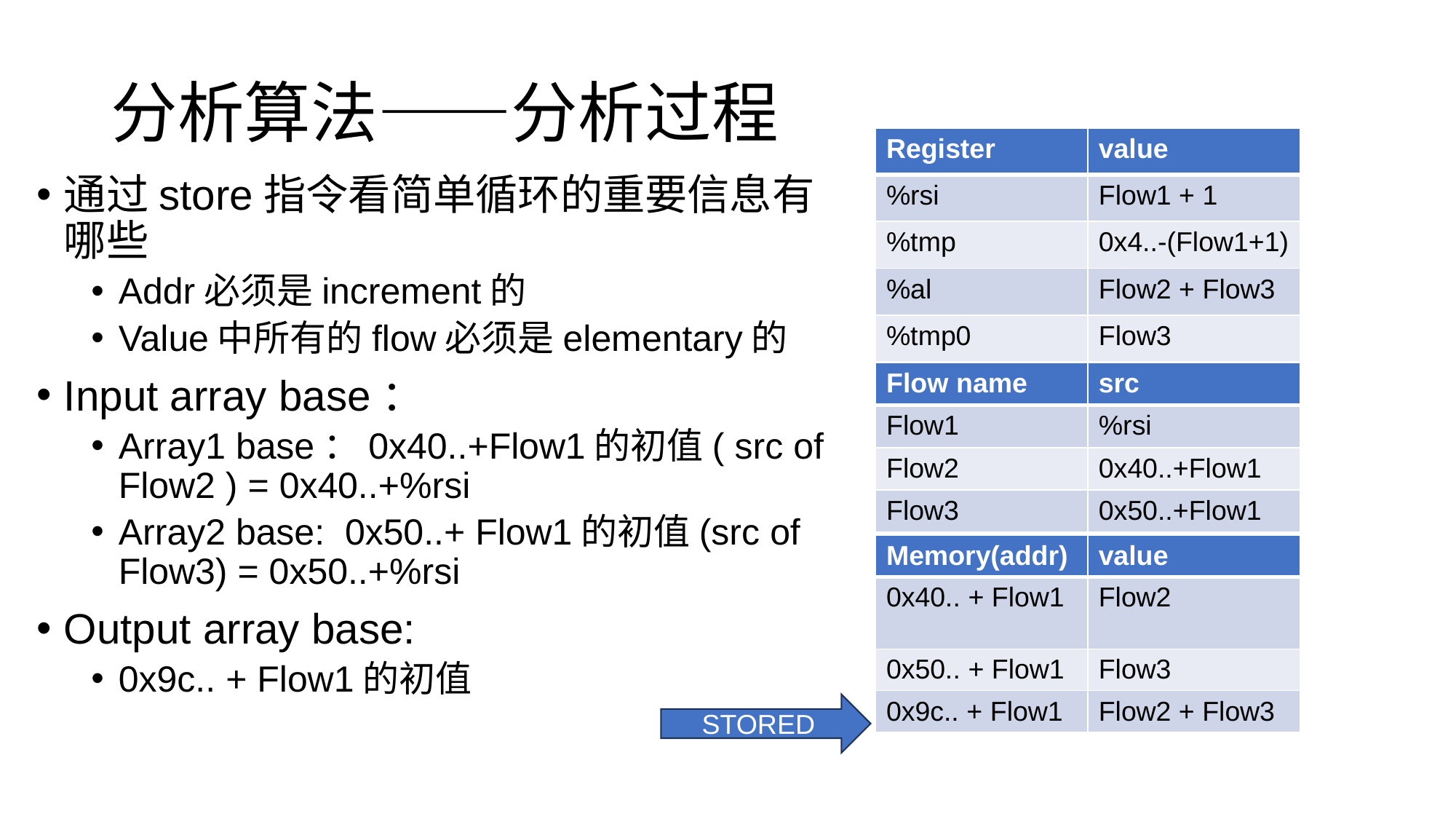

# 分析算法——分析过程
| Register | value |
| --- | --- |
| %rsi | Flow1 + 1 |
| %tmp | 0x4..-(Flow1+1) |
| %al | Flow2 + Flow3 |
| %tmp0 | Flow3 |
通过store指令看简单循环的重要信息有哪些
Addr必须是increment的
Value中所有的flow必须是elementary的
Input array base：
Array1 base：0x40..+Flow1的初值( src of Flow2 ) = 0x40..+%rsi
Array2 base:  0x50..+ Flow1的初值(src of Flow3) = 0x50..+%rsi
Output array base:
0x9c.. + Flow1的初值

| Flow name | src |
| --- | --- |
| Flow1 | %rsi |
| Flow2 | 0x40..+Flow1 |
| Flow3 | 0x50..+Flow1 |
| Memory(addr) | value |
| --- | --- |
| 0x40.. + Flow1 | Flow2 |
| 0x50.. + Flow1 | Flow3 |
| 0x9c.. + Flow1 | Flow2 + Flow3 |
STORED